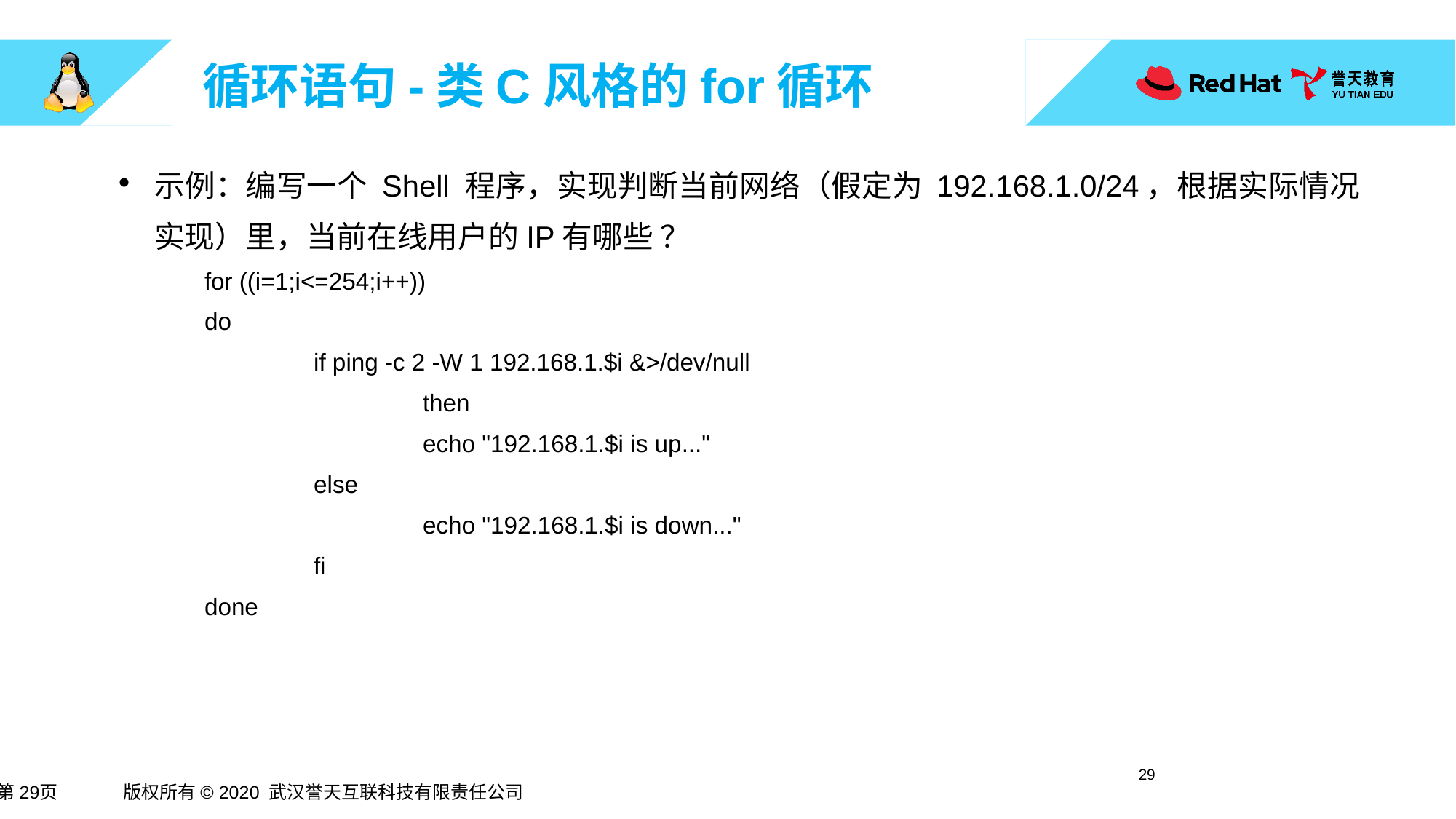

# 循环语句-类C风格的for循环
示例：编写一个 Shell 程序，实现判断当前网络（假定为 192.168.1.0/24，根据实际情况实现）里，当前在线用户的IP有哪些 ？
for ((i=1;i<=254;i++))
do
	if ping -c 2 -W 1 192.168.1.$i &>/dev/null
		then
		echo "192.168.1.$i is up..."
	else
		echo "192.168.1.$i is down..."
	fi
done
29